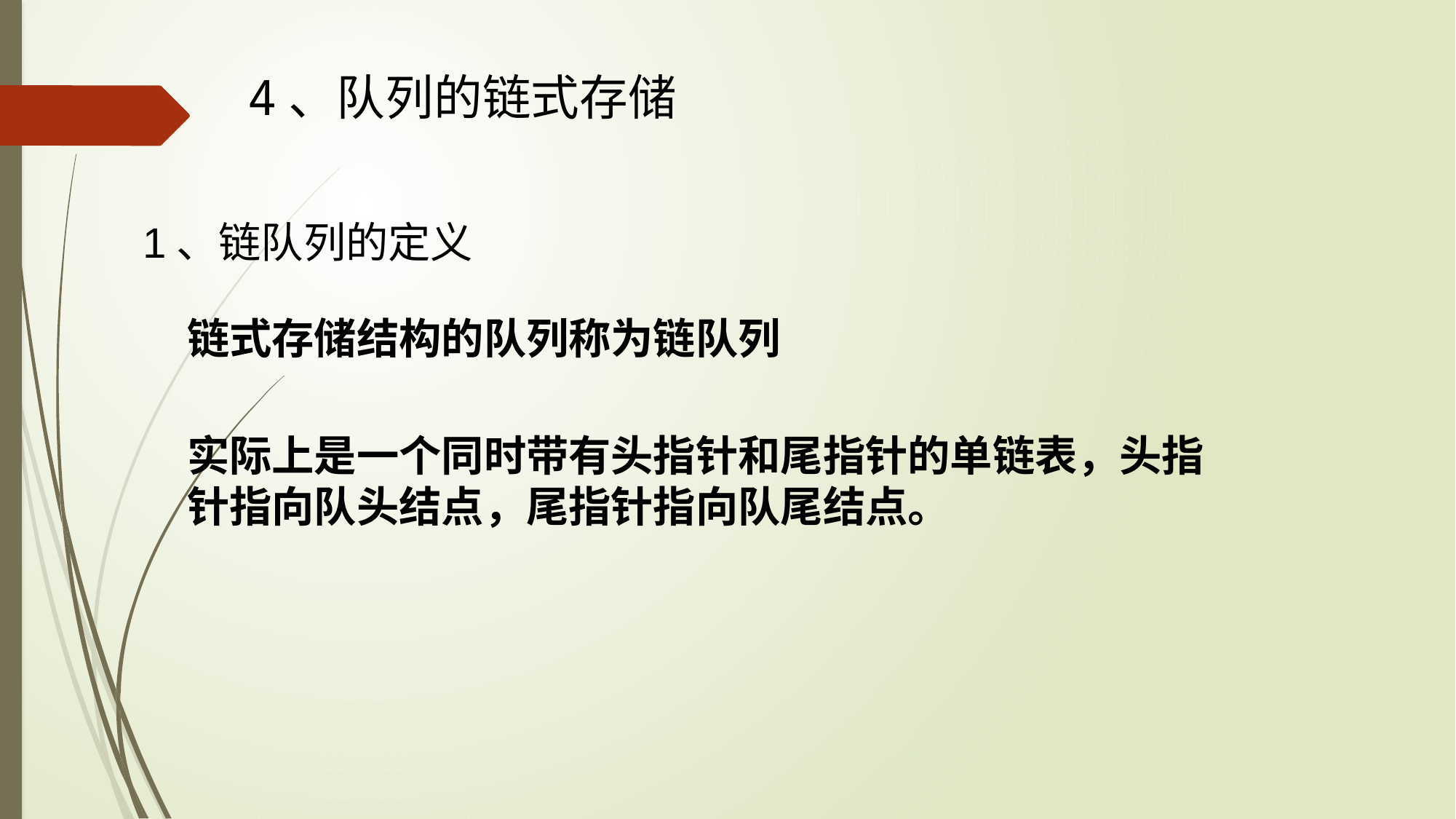

4、队列的链式存储
1、链队列的定义
链式存储结构的队列称为链队列
实际上是一个同时带有头指针和尾指针的单链表，头指针指向队头结点，尾指针指向队尾结点。